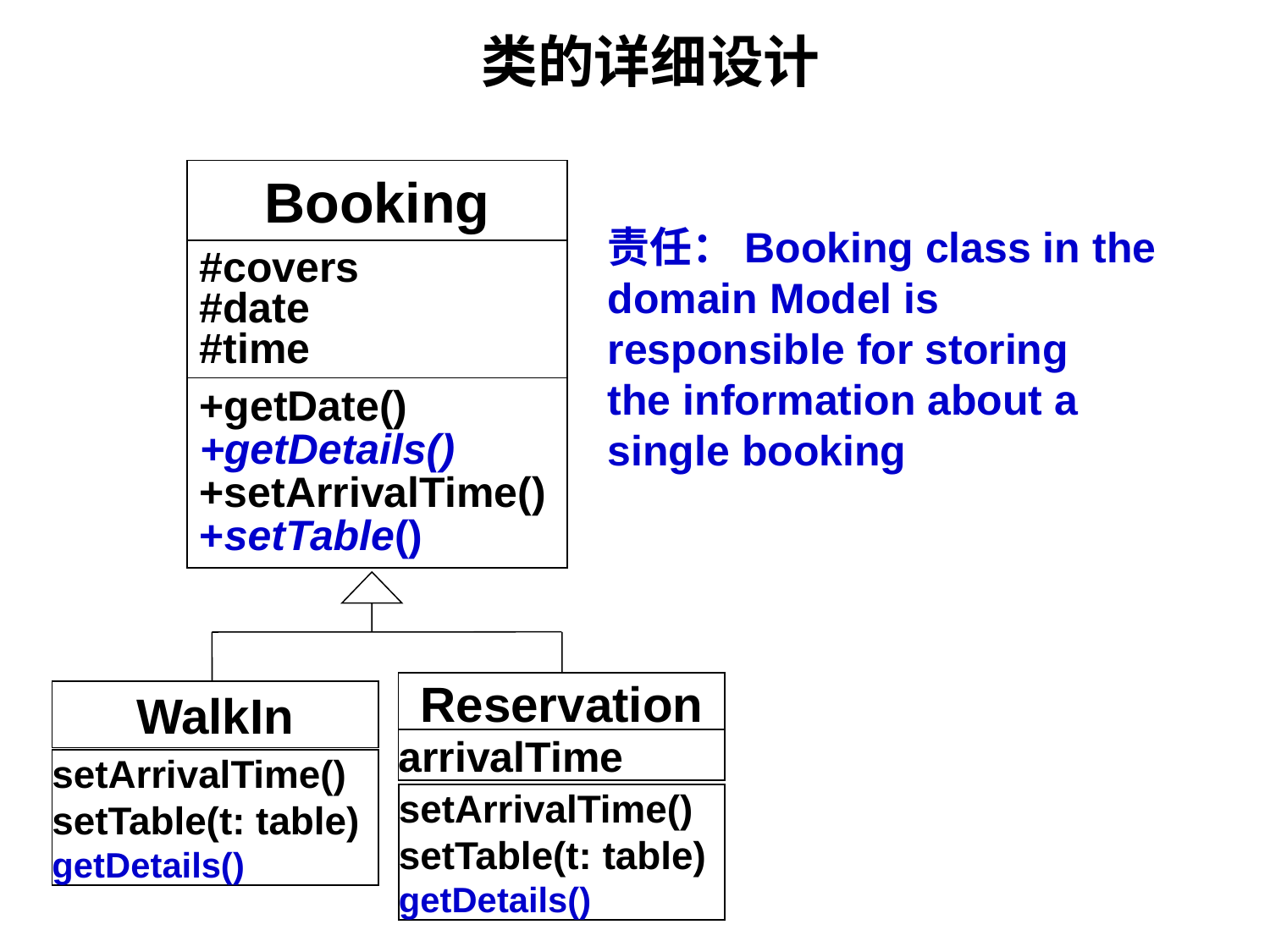

# 类的详细设计
Booking
责任：Booking class in the
domain Model is
responsible for storing
the information about a single booking
#covers
#date
#time
+getDate()
+getDetails()
+setArrivalTime()
+setTable()

Reservation
WalkIn
arrivalTime
setArrivalTime()
setTable(t: table)
getDetails()
setArrivalTime()
setTable(t: table)
getDetails()